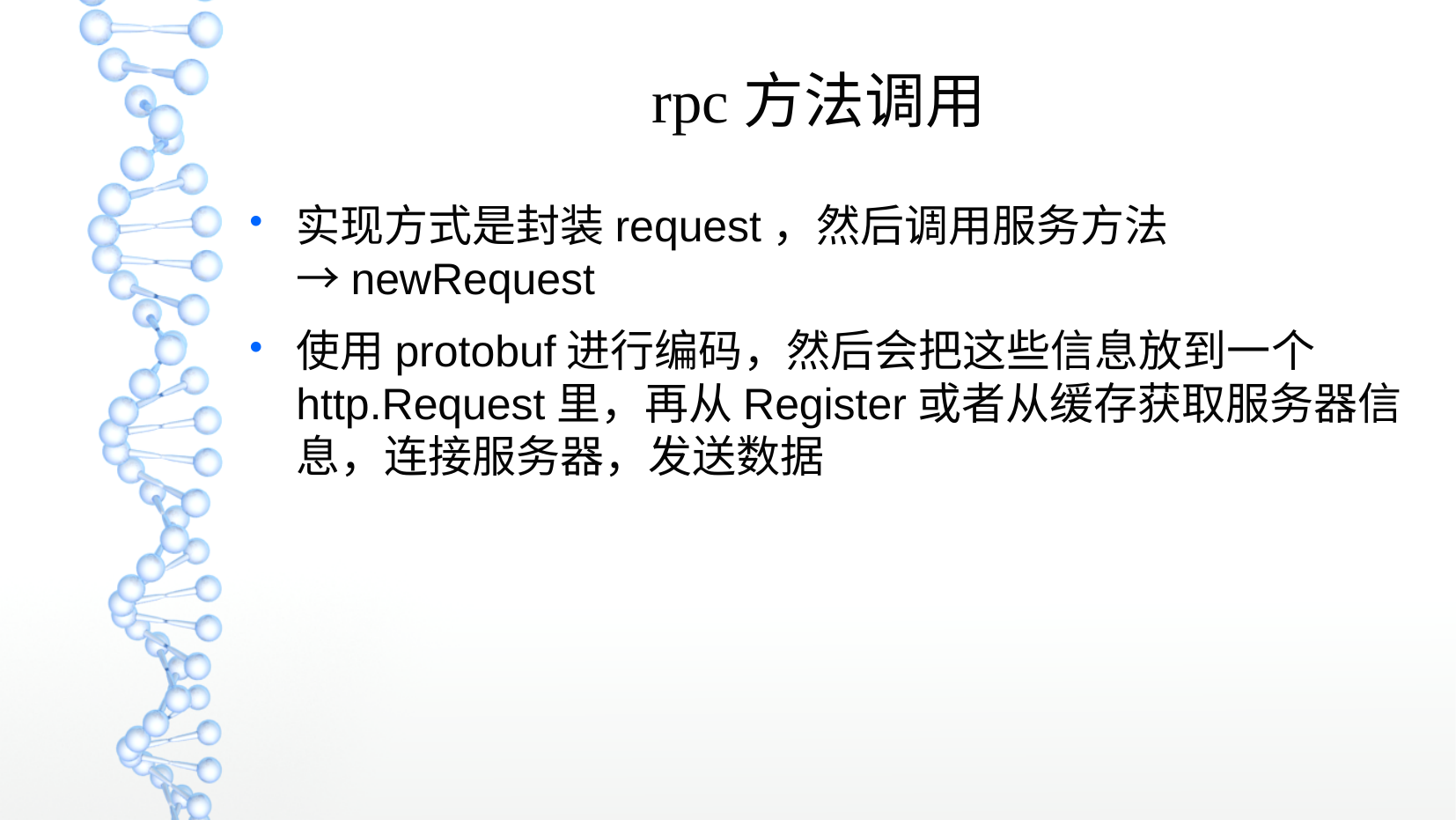

rpc方法调用
实现方式是封装request，然后调用服务方法→newRequest
使用protobuf进行编码，然后会把这些信息放到一个http.Request里，再从Register或者从缓存获取服务器信息，连接服务器，发送数据